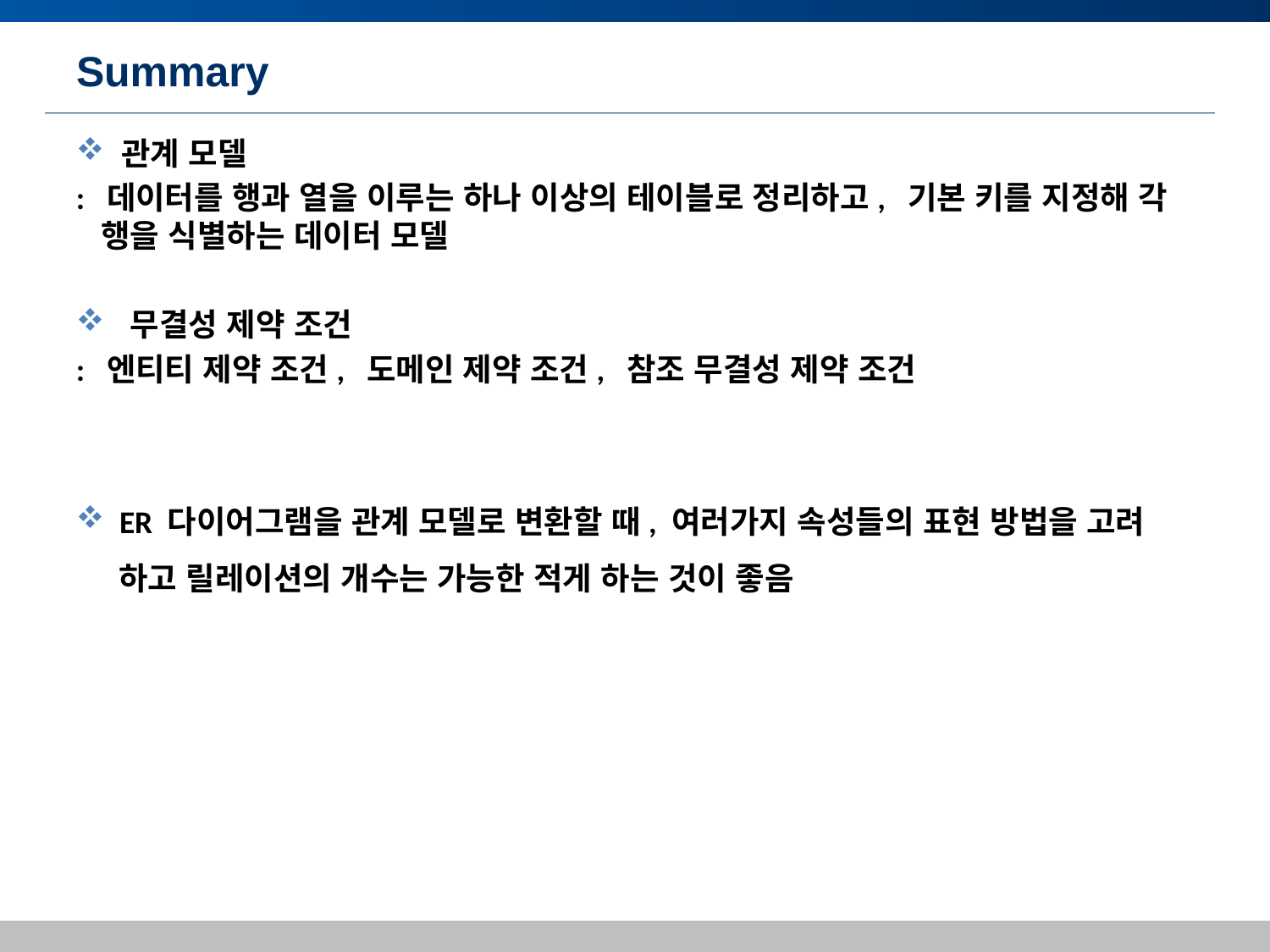

# Summary
 관계 모델
:  데이터를 행과 열을 이루는 하나 이상의 테이블로 정리하고,  기본 키를 지정해 각 행을 식별하는 데이터 모델

  무결성 제약 조건
:  엔티티 제약 조건,  도메인 제약 조건,  참조 무결성 제약 조건

  ER 다이어그램을 관계 모델로 변환할 때, 여러가지 속성들의 표현 방법을 고려
  하고 릴레이션의 개수는 가능한 적게 하는 것이 좋음